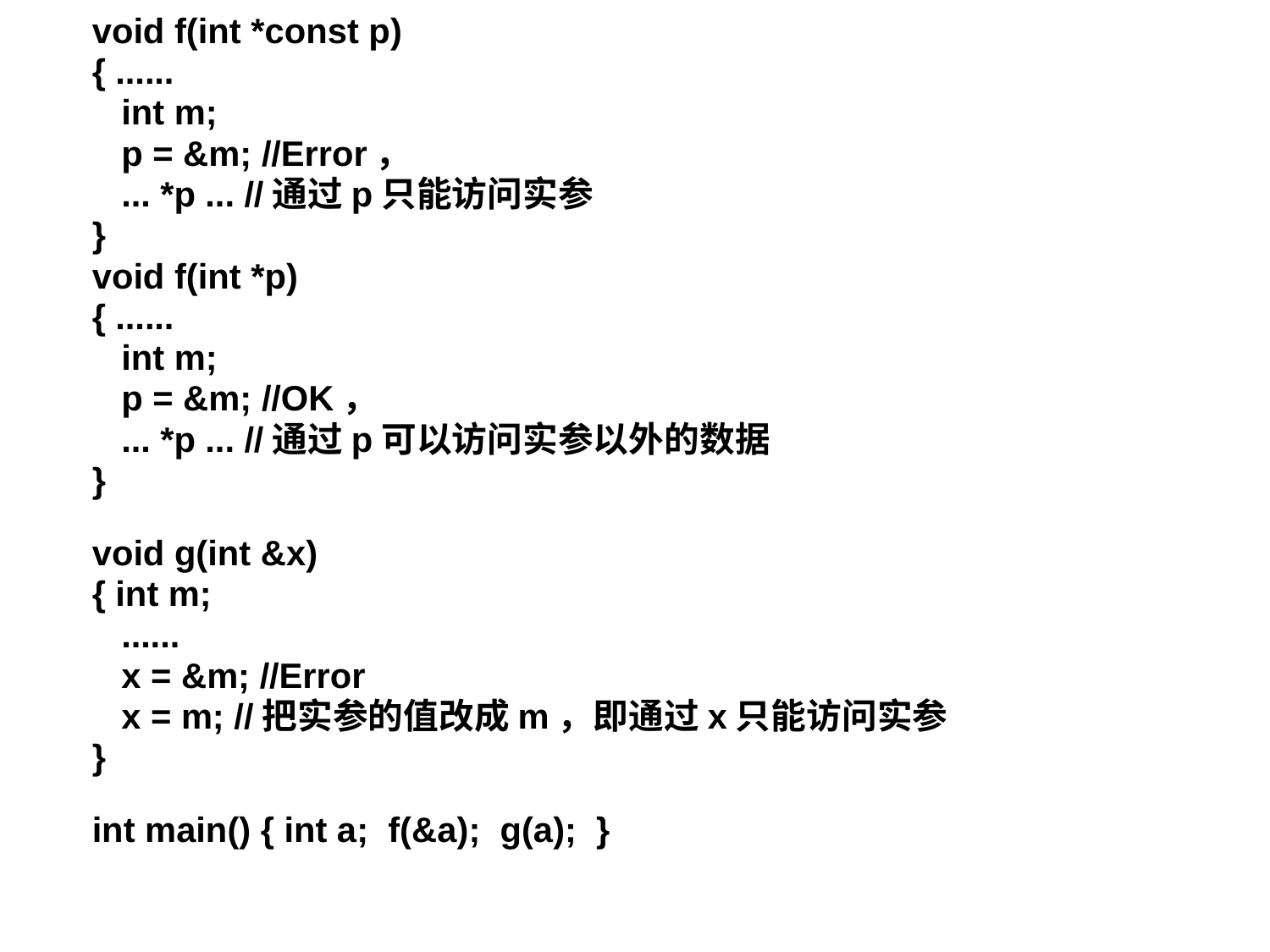

void f(int *const p)
{ ......
   int m;
   p = &m; //Error，
   ... *p ... //通过p只能访问实参
}
void f(int *p)
{ ......
   int m;
   p = &m; //OK，
   ... *p ... //通过p可以访问实参以外的数据
}
void g(int &x)
{ int m;
   ......
   x = &m; //Error
   x = m; //把实参的值改成m，即通过x只能访问实参
}
int main() { int a;  f(&a);  g(a);  }